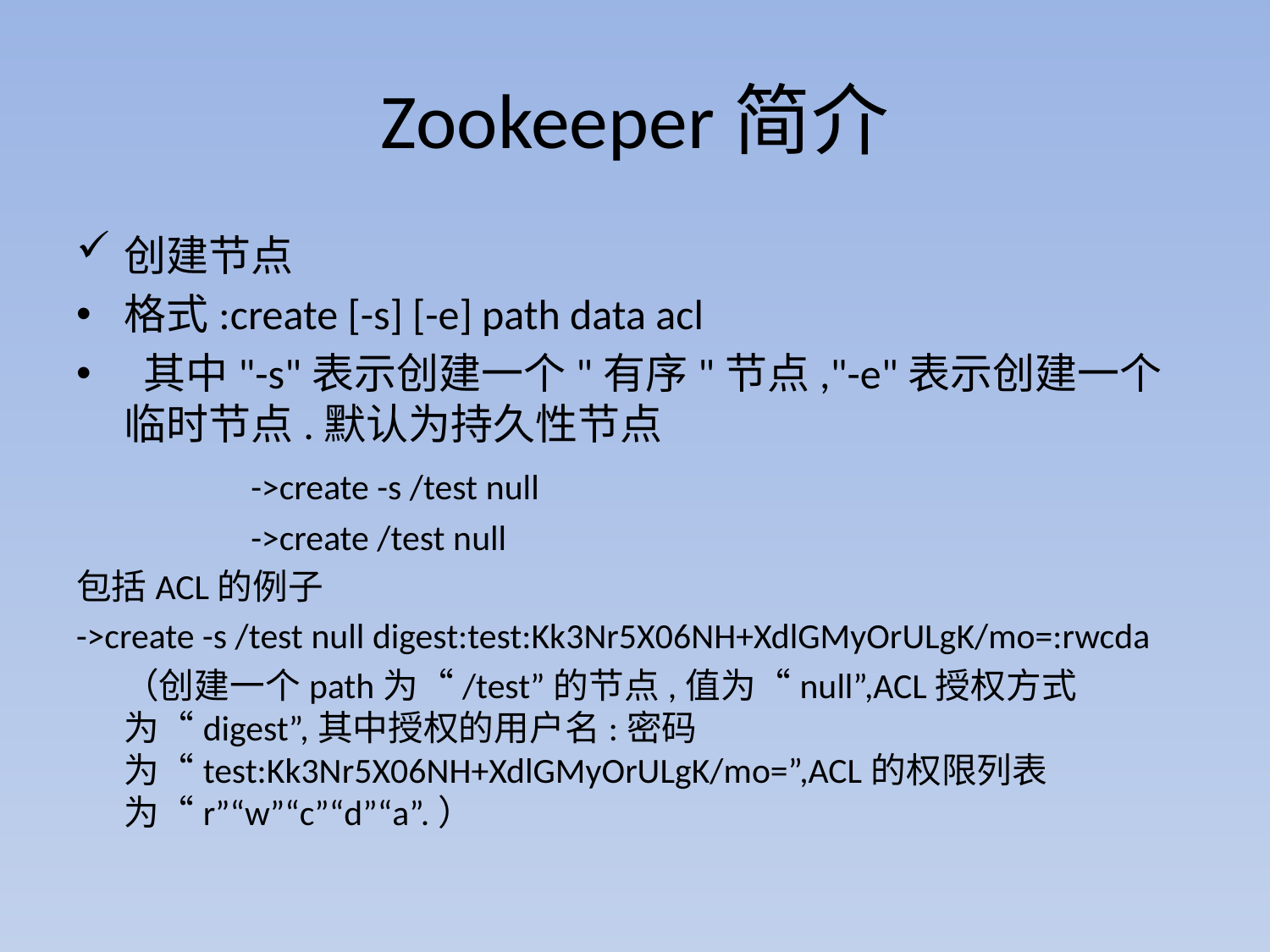

# Zookeeper简介
创建节点
格式:create [-s] [-e] path data acl
 其中"-s"表示创建一个"有序"节点,"-e"表示创建一个临时节点.默认为持久性节点
		->create -s /test null
		->create /test null
包括ACL的例子
->create -s /test null digest:test:Kk3Nr5X06NH+XdlGMyOrULgK/mo=:rwcda
	（创建一个path为“/test”的节点,值为“null”,ACL授权方式为“digest”,其中授权的用户名:密码为“test:Kk3Nr5X06NH+XdlGMyOrULgK/mo=”,ACL的权限列表为“r”“w”“c”“d”“a”.）